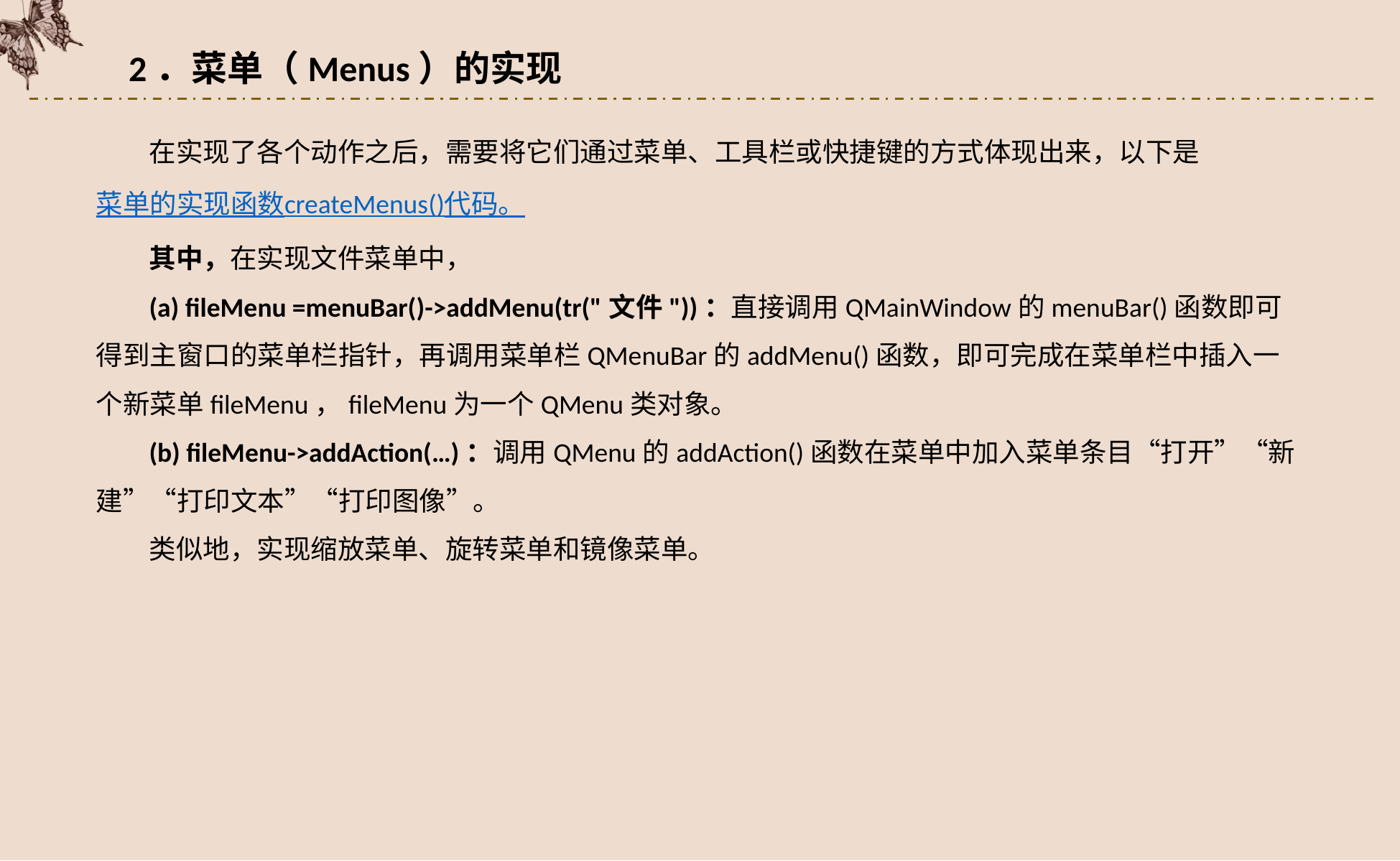

2．菜单（Menus）的实现
在实现了各个动作之后，需要将它们通过菜单、工具栏或快捷键的方式体现出来，以下是菜单的实现函数createMenus()代码。
其中，在实现文件菜单中，
(a) fileMenu =menuBar()->addMenu(tr("文件"))：直接调用QMainWindow的menuBar()函数即可得到主窗口的菜单栏指针，再调用菜单栏QMenuBar的addMenu()函数，即可完成在菜单栏中插入一个新菜单fileMenu，fileMenu为一个QMenu类对象。
(b) fileMenu->addAction(…)：调用QMenu的addAction()函数在菜单中加入菜单条目“打开”“新建”“打印文本”“打印图像”。
类似地，实现缩放菜单、旋转菜单和镜像菜单。